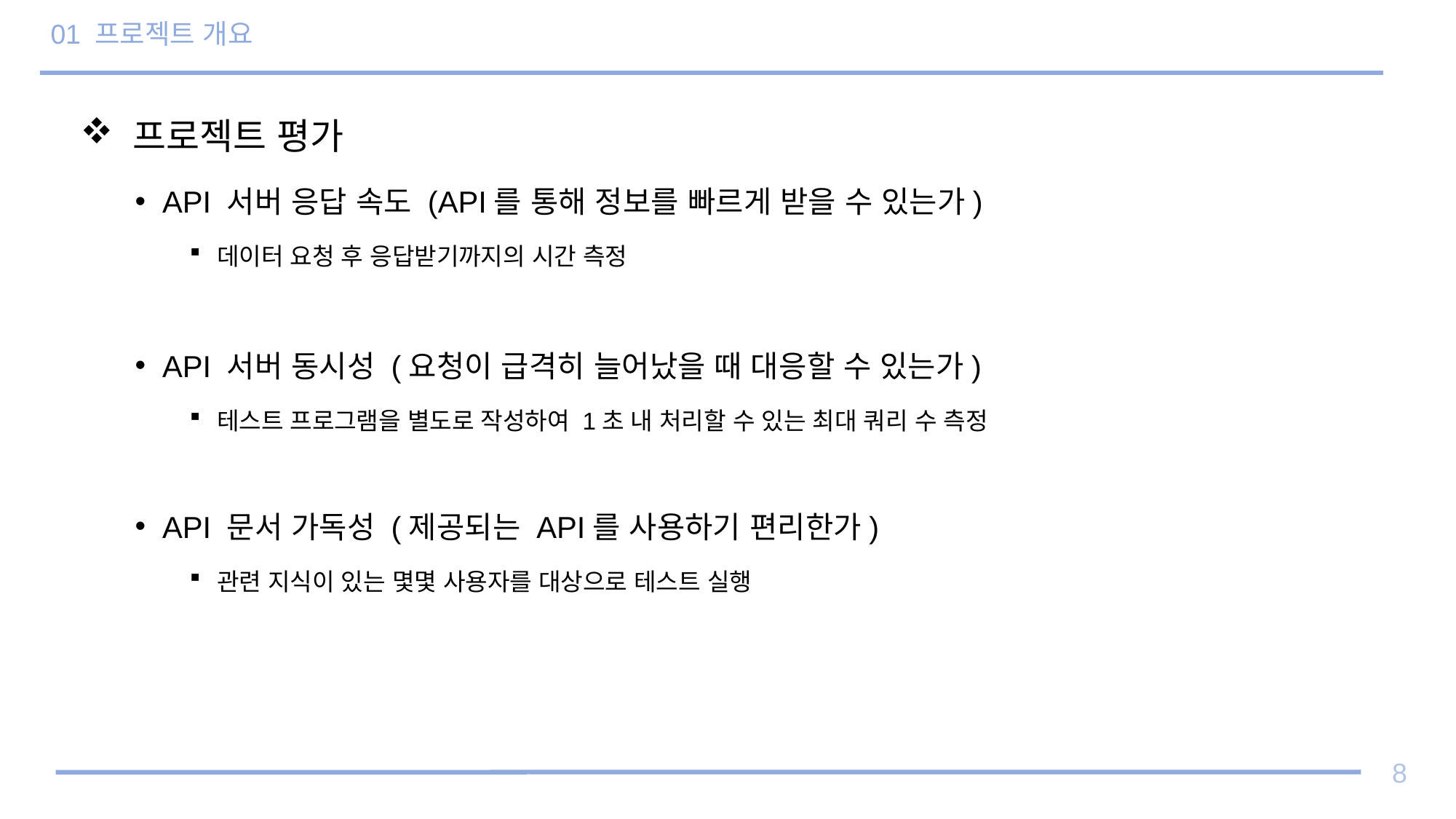

# 01 프로젝트 개요
 프로젝트 평가
API 서버 응답 속도 (API를 통해 정보를 빠르게 받을 수 있는가)
데이터 요청 후 응답받기까지의 시간 측정

API 서버 동시성 (요청이 급격히 늘어났을 때 대응할 수 있는가)
테스트 프로그램을 별도로 작성하여 1초 내 처리할 수 있는 최대 쿼리 수 측정

API 문서 가독성 (제공되는 API를 사용하기 편리한가)
관련 지식이 있는 몇몇 사용자를 대상으로 테스트 실행
8